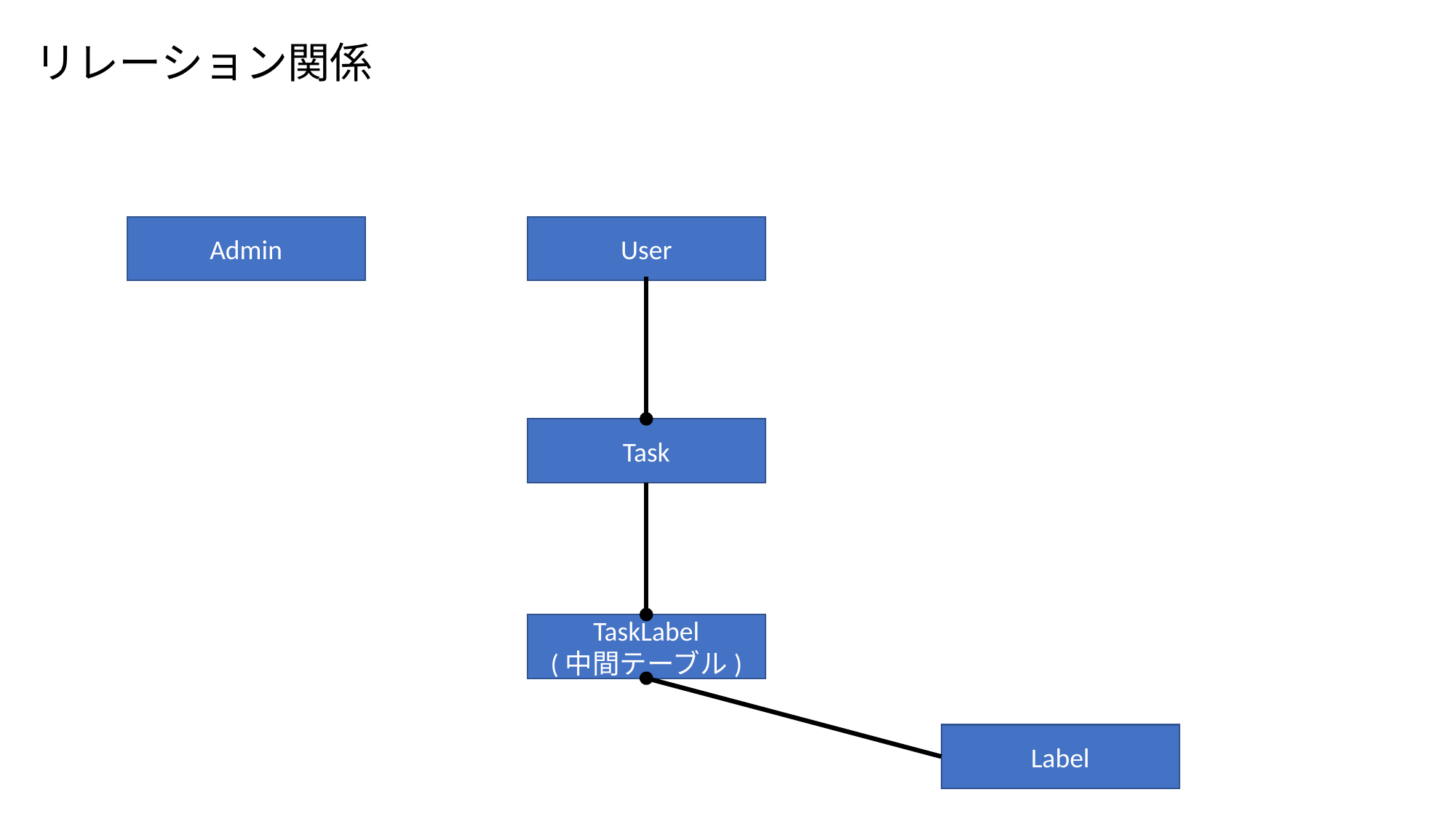

リレーション関係
Admin
User
Task
TaskLabel
(中間テーブル)
Label